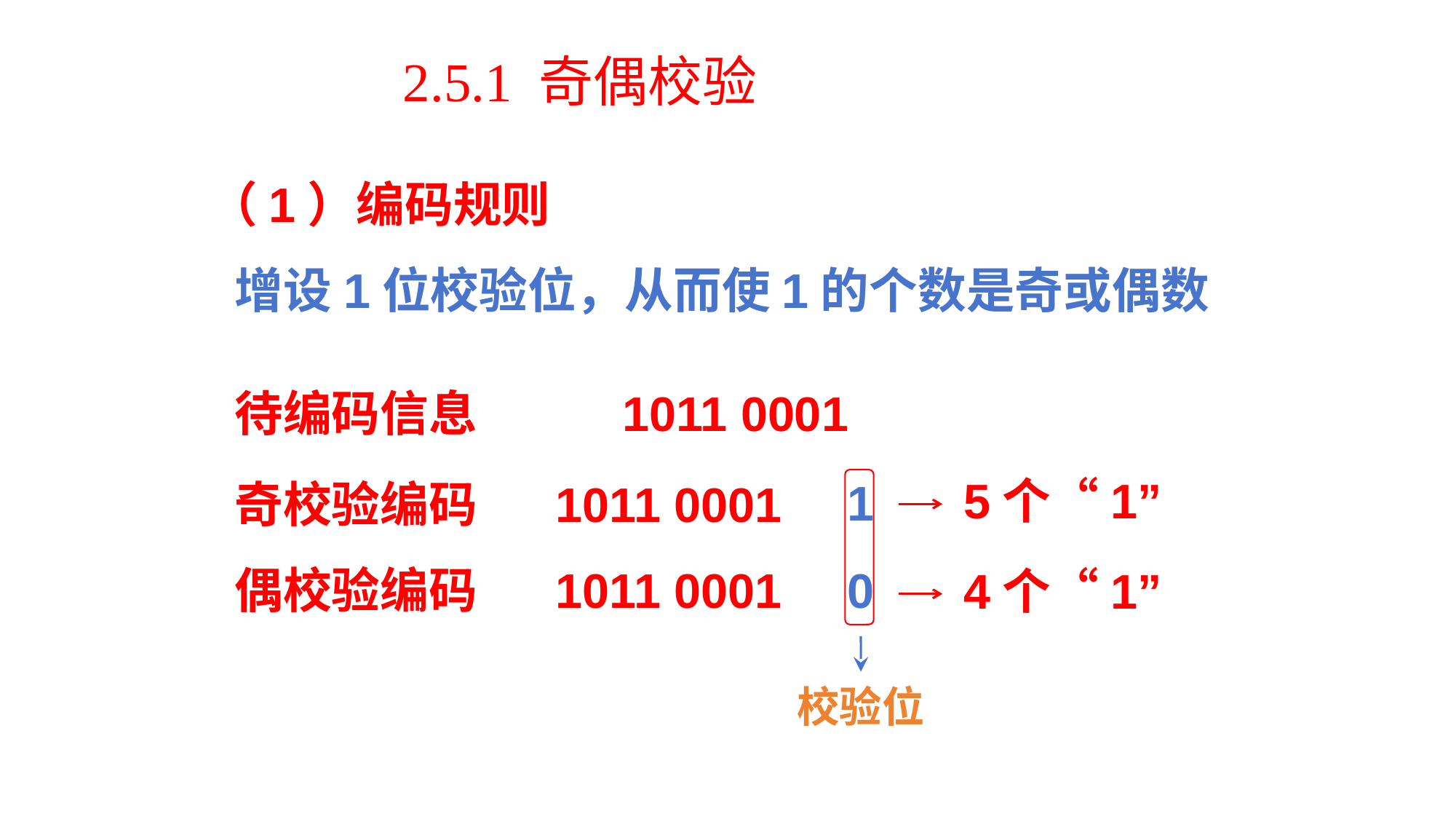

2.5.1 奇偶校验
（1）编码规则
增设1位校验位，从而使1的个数是奇或偶数
待编码信息            1011 0001
奇校验编码      1011 0001

5个“1”
1
0
偶校验编码      1011 0001
4个“1”

校验位